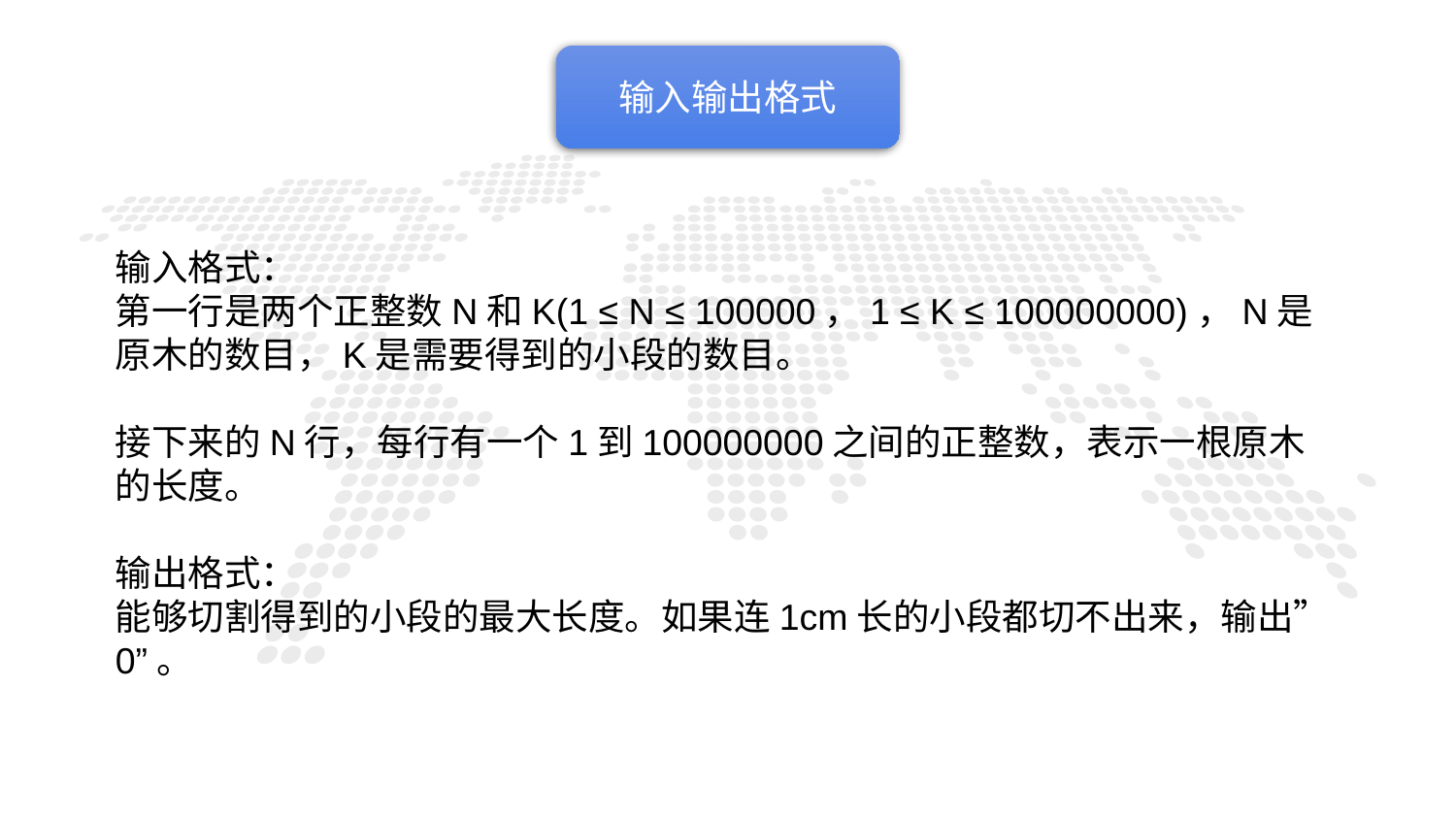

输入输出格式
输入格式：
第一行是两个正整数N和K(1 ≤ N ≤ 100000，1 ≤ K ≤ 100000000)，N是原木的数目，K是需要得到的小段的数目。

接下来的N行，每行有一个1到100000000之间的正整数，表示一根原木的长度。

输出格式：
能够切割得到的小段的最大长度。如果连1cm长的小段都切不出来，输出”0”。